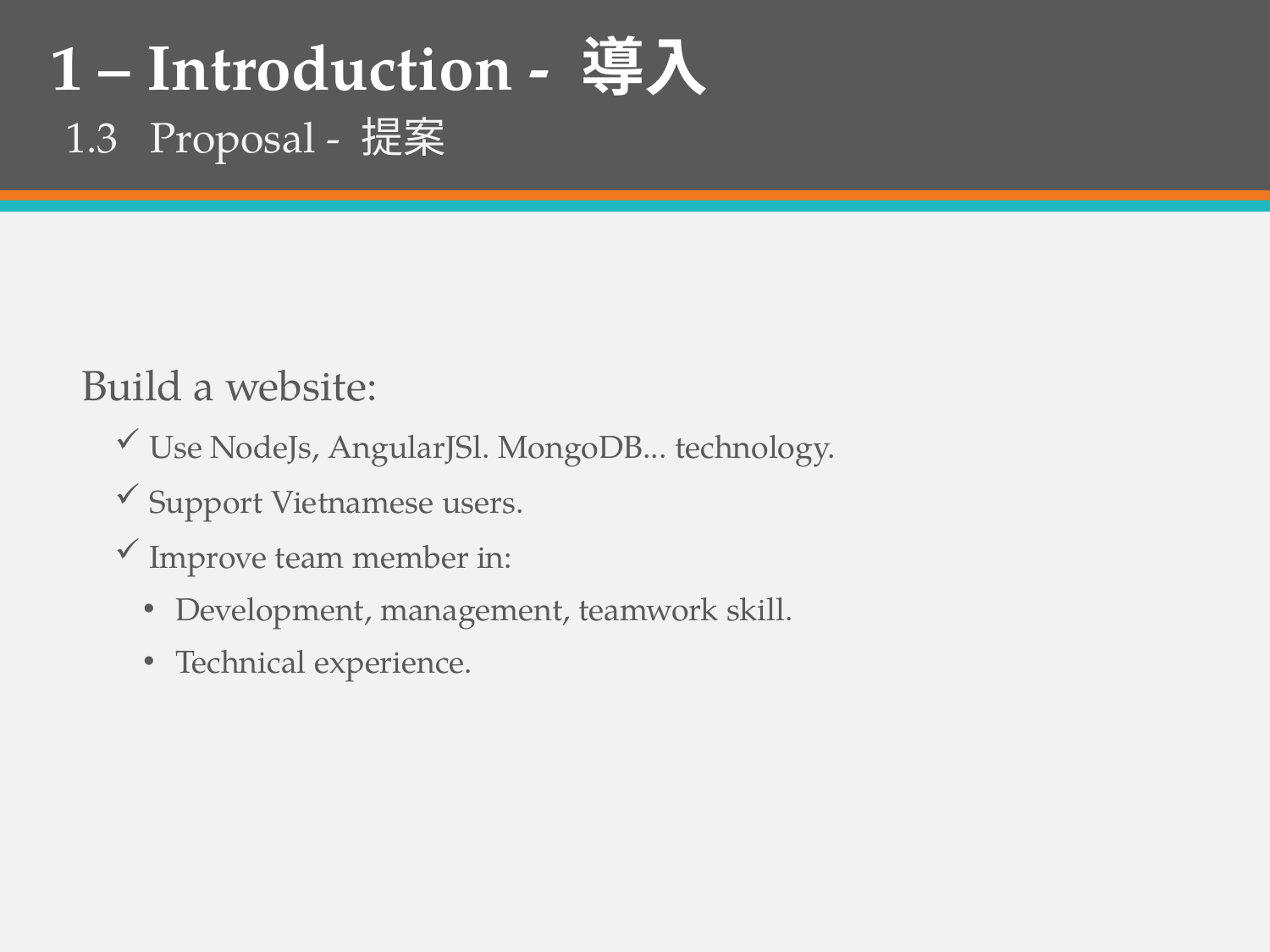

1 – Introduction - 導入
1.3   Proposal - 提案
Build a website:
 Use NodeJs, AngularJSl. MongoDB... technology.
 Support Vietnamese users.
 Improve team member in:
 Development, management, teamwork skill.
 Technical experience.